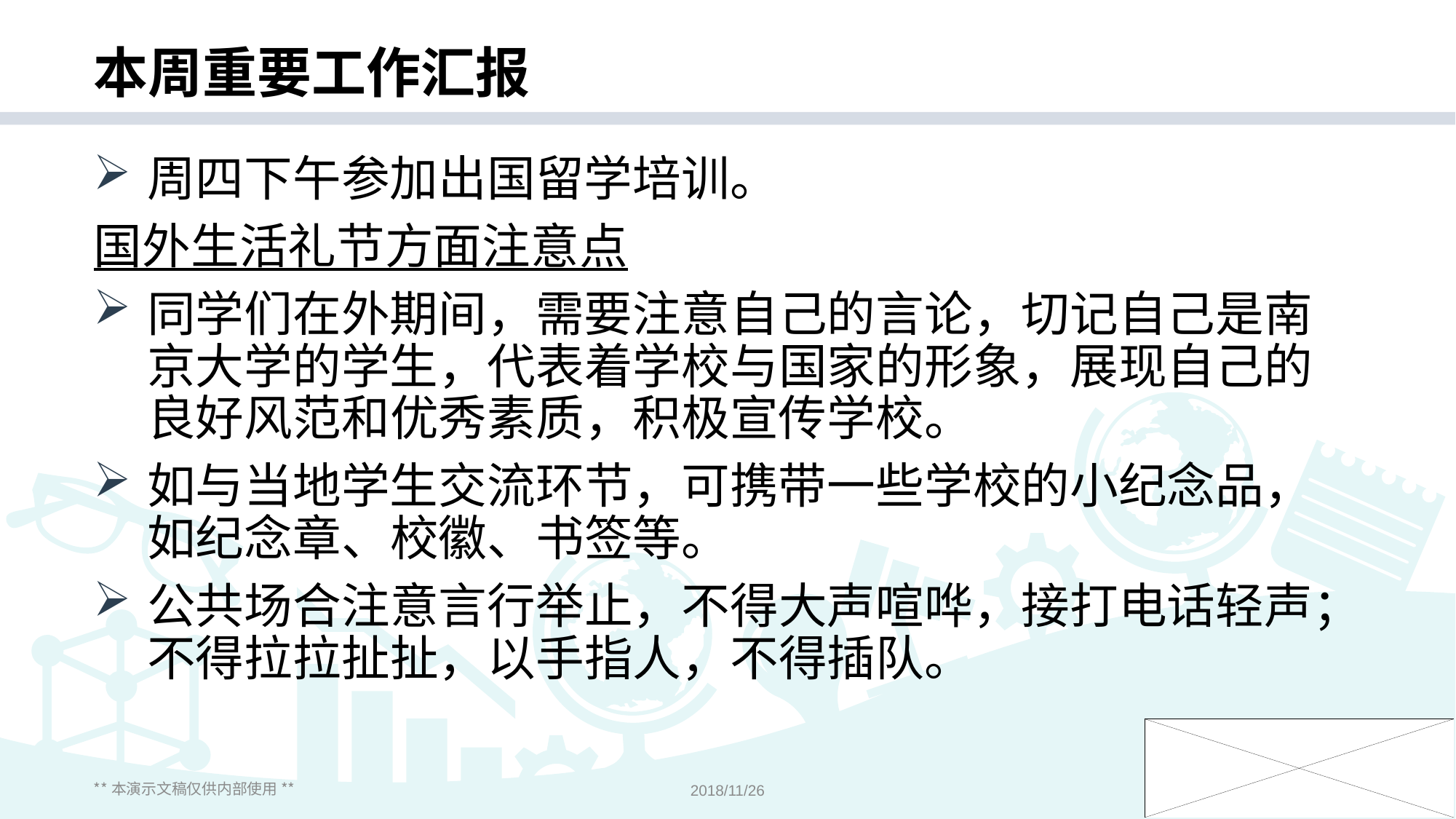

# 本周重要工作汇报
周四下午参加出国留学培训。
国外生活礼节方面注意点
同学们在外期间，需要注意自己的言论，切记自己是南京大学的学生，代表着学校与国家的形象，展现自己的良好风范和优秀素质，积极宣传学校。
如与当地学生交流环节，可携带一些学校的小纪念品，如纪念章、校徽、书签等。
公共场合注意言行举止，不得大声喧哗，接打电话轻声；不得拉拉扯扯，以手指人，不得插队。
** 本演示文稿仅供内部使用 **
2018/11/26
7